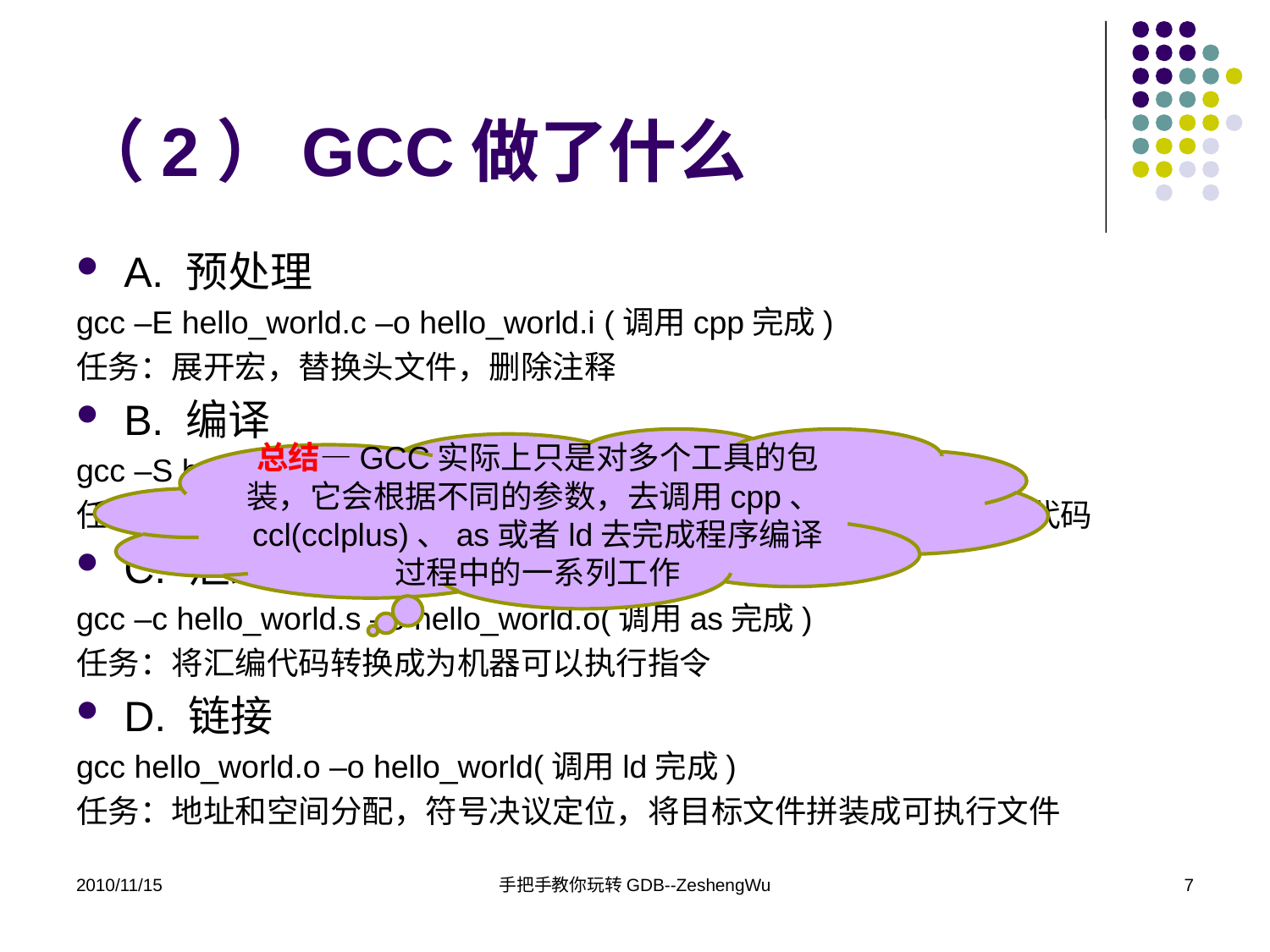

# （2）GCC做了什么
A. 预处理
gcc –E hello_world.c –o hello_world.i (调用cpp完成)
任务：展开宏，替换头文件，删除注释
B. 编译
gcc –S hello_world.i –o hello_world.s(调用ccl，cclplus完成)
任务：通过词法分析、语法分析和语义分析等一系列过程，生成汇编代码
C. 汇编
gcc –c hello_world.s –o hello_world.o(调用as完成)
任务：将汇编代码转换成为机器可以执行指令
D. 链接
gcc hello_world.o –o hello_world(调用ld完成)
任务：地址和空间分配，符号决议定位，将目标文件拼装成可执行文件
总结—GCC实际上只是对多个工具的包装，它会根据不同的参数，去调用cpp、ccl(cclplus)、as或者ld去完成程序编译过程中的一系列工作
2010/11/15
手把手教你玩转GDB--ZeshengWu
7